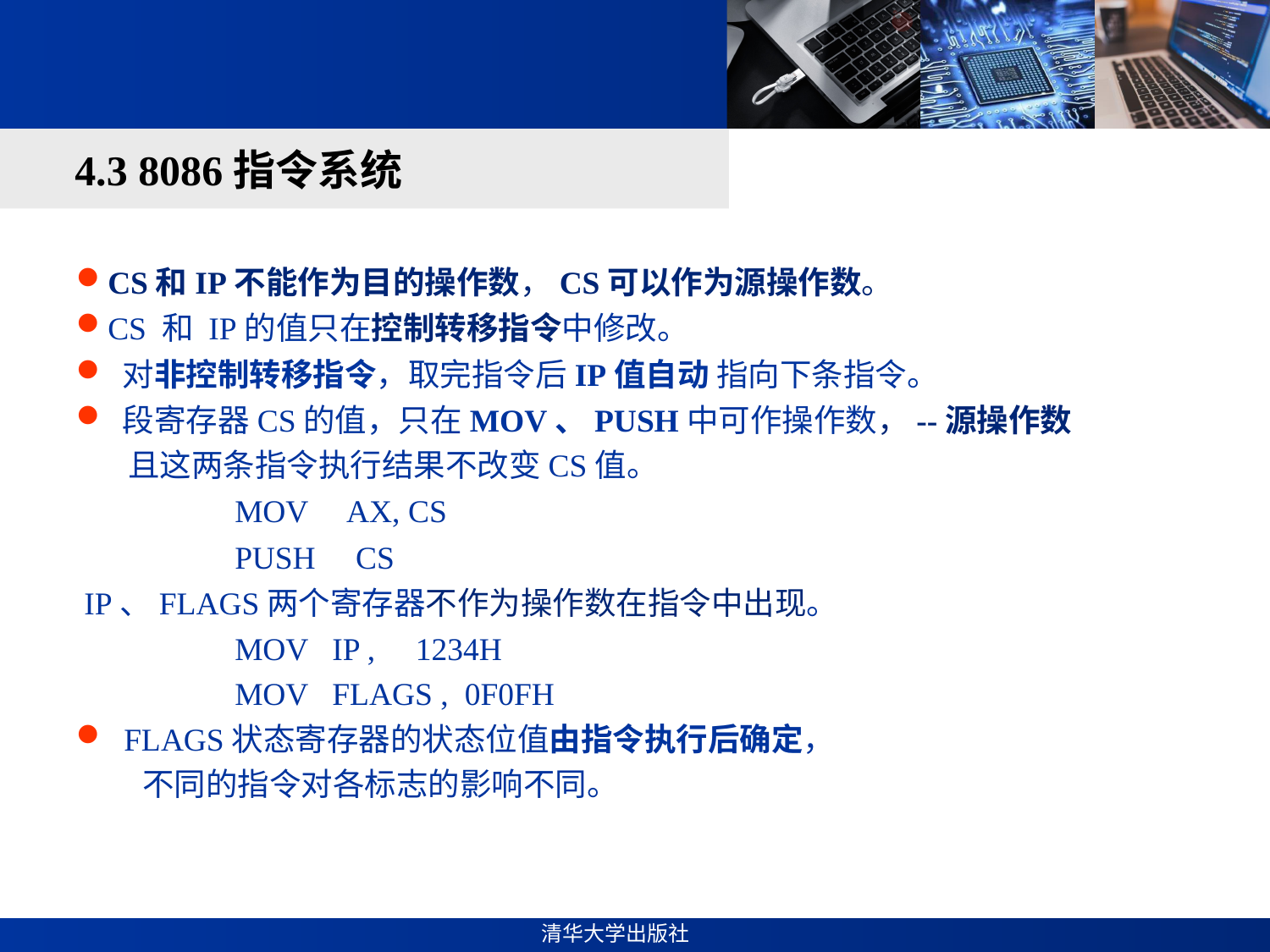

#
4.3 8086指令系统

CS和IP不能作为目的操作数，CS可以作为源操作数。
CS 和 IP的值只在控制转移指令中修改。
 对非控制转移指令，取完指令后IP值自动 指向下条指令。
 段寄存器CS的值，只在MOV、PUSH中可作操作数，--源操作数
   且这两条指令执行结果不改变CS值。
MOV     AX, CS
PUSH     CS
 IP、FLAGS两个寄存器不作为操作数在指令中出现。
MOV   IP ,     1234H
MOV   FLAGS ,  0F0FH
  FLAGS状态寄存器的状态位值由指令执行后确定，
     不同的指令对各标志的影响不同。